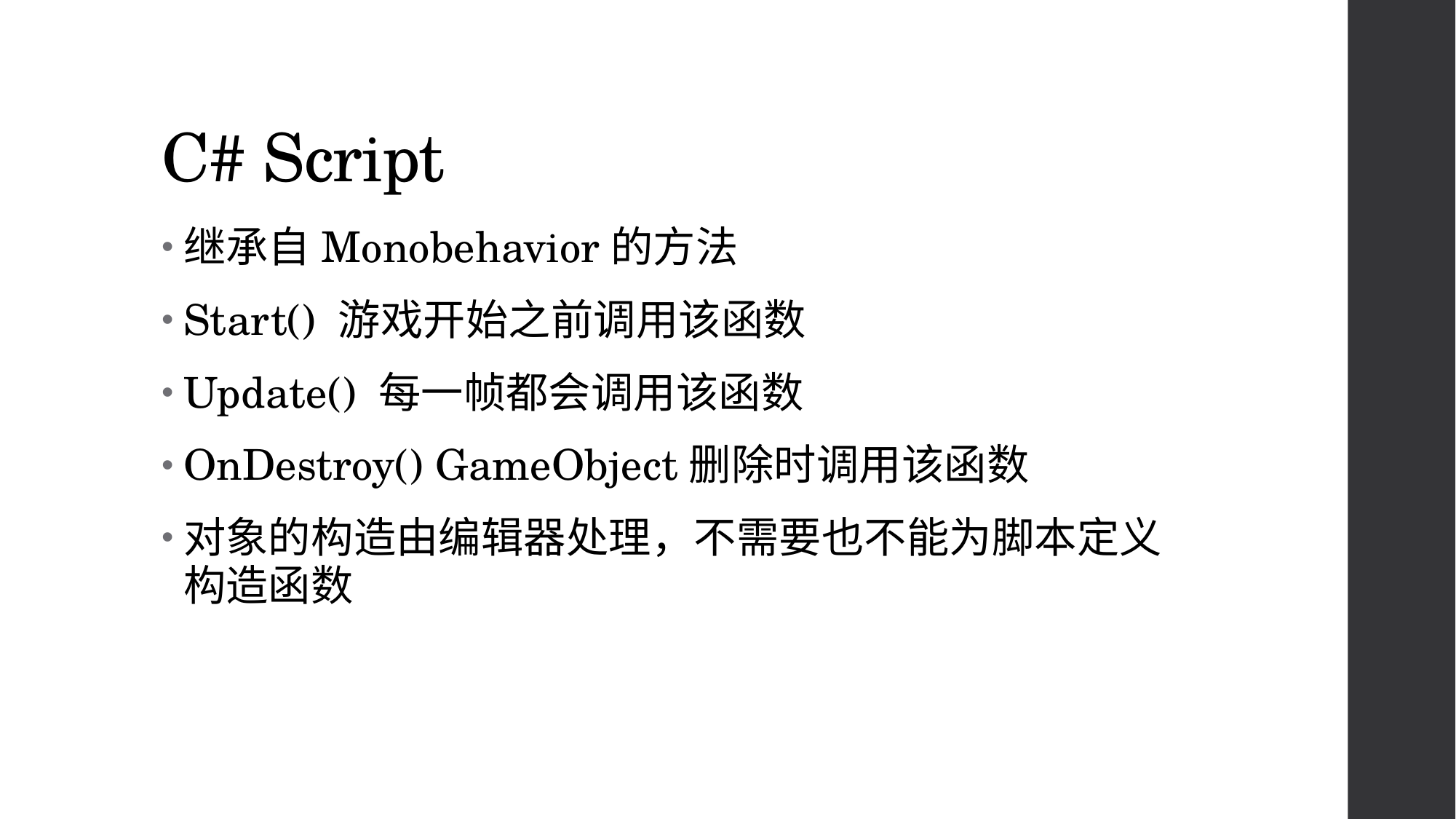

# C# Script
继承自Monobehavior的方法
Start() 游戏开始之前调用该函数
Update() 每一帧都会调用该函数
OnDestroy() GameObject删除时调用该函数
对象的构造由编辑器处理，不需要也不能为脚本定义构造函数